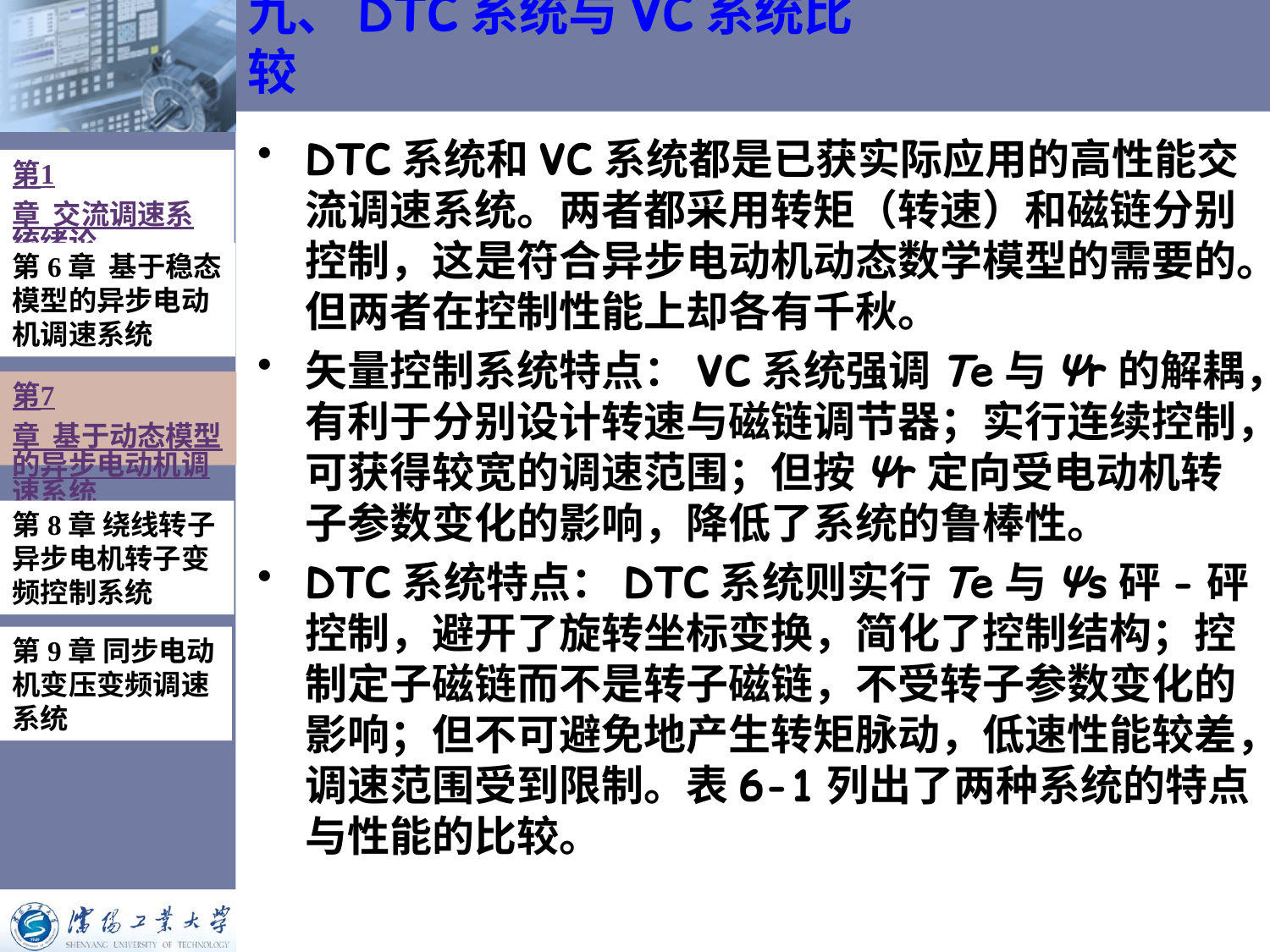

# 九、DTC系统与VC系统比较
DTC系统和VC系统都是已获实际应用的高性能交流调速系统。两者都采用转矩（转速）和磁链分别控制，这是符合异步电动机动态数学模型的需要的。但两者在控制性能上却各有千秋。
矢量控制系统特点：VC系统强调Te与Ψr的解耦，有利于分别设计转速与磁链调节器；实行连续控制，可获得较宽的调速范围；但按Ψr定向受电动机转子参数变化的影响，降低了系统的鲁棒性。
DTC系统特点：DTC系统则实行Te与Ψs砰-砰控制，避开了旋转坐标变换，简化了控制结构；控制定子磁链而不是转子磁链，不受转子参数变化的影响；但不可避免地产生转矩脉动，低速性能较差，调速范围受到限制。表6-1列出了两种系统的特点与性能的比较。
第1章  交流调速系统绪论
第6章  基于稳态模型的异步电动机调速系统
第7章  基于动态模型的异步电动机调速系统
第8章 绕线转子异步电机转子变频控制系统
第9章 同步电动机变压变频调速系统